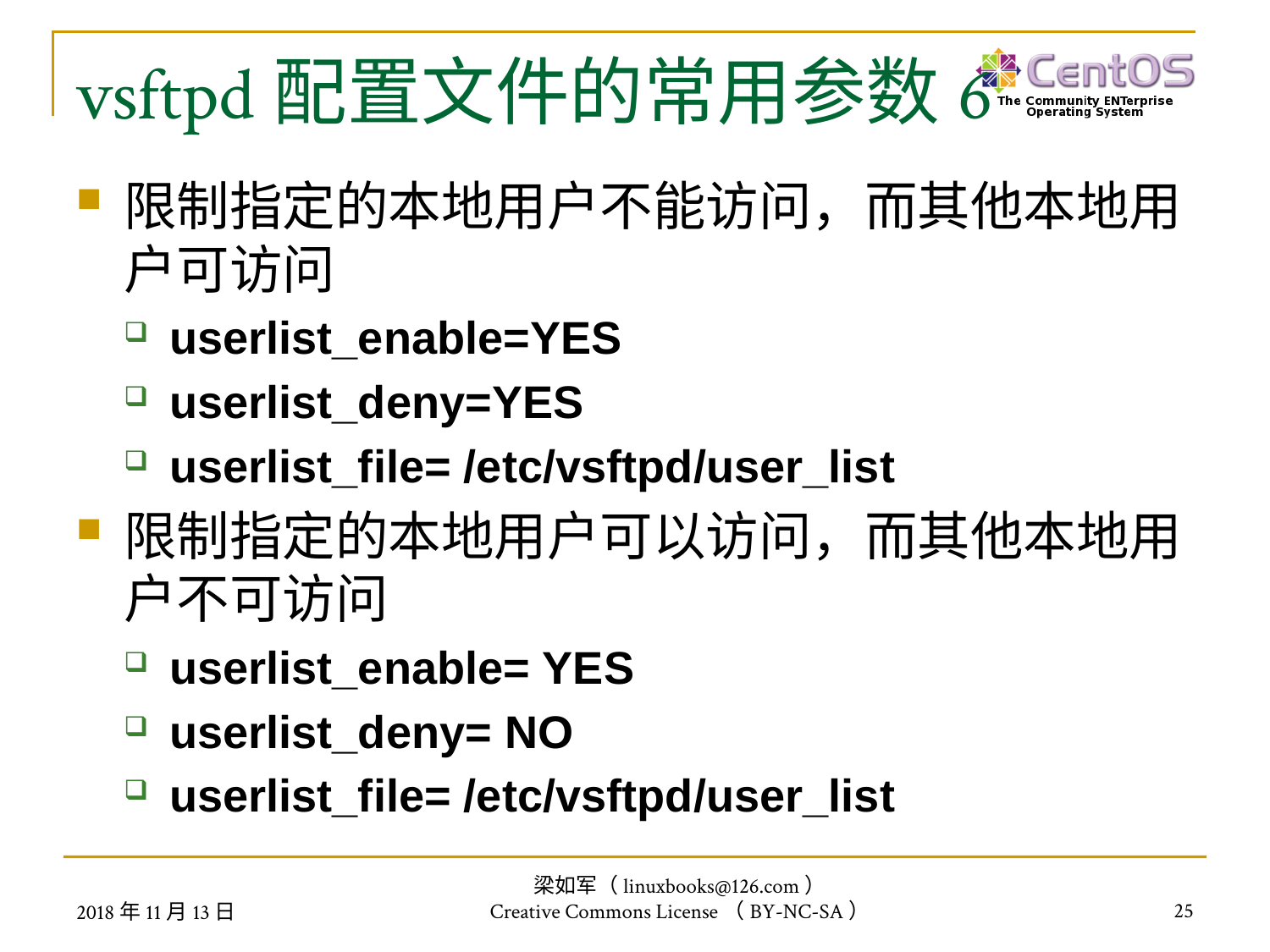

# vsftpd配置文件的常用参数6
限制指定的本地用户不能访问，而其他本地用户可访问
userlist_enable=YES
userlist_deny=YES
userlist_file= /etc/vsftpd/user_list
限制指定的本地用户可以访问，而其他本地用户不可访问
userlist_enable= YES
userlist_deny= NO
userlist_file= /etc/vsftpd/user_list
梁如军（linuxbooks@126.com）
Creative Commons License（BY-NC-SA）
2018年11月13日
25